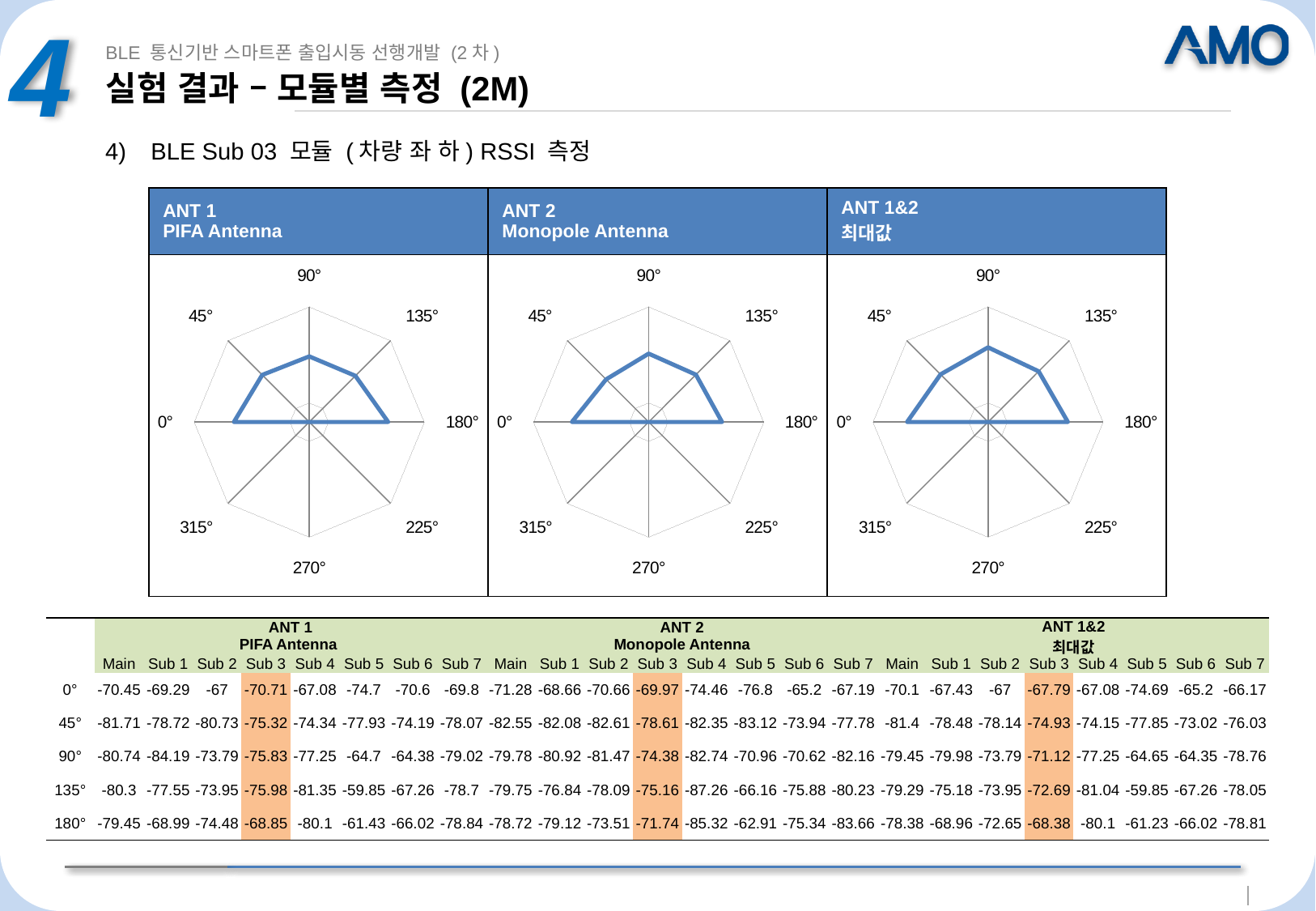

4
BLE 통신기반 스마트폰 출입시동 선행개발 (2차)
# 실험 결과 – 모듈별 측정 (2M)
BLE Sub 03 모듈 (차량 좌 하) RSSI 측정
| ANT 1 PIFA Antenna | ANT 2 Monopole Antenna | ANT 1&2 최대값 |
| --- | --- | --- |
|  |  |  |

### Chart

| Category |  |
|---|---|
| 90° | -75.83 |
| 135° | -75.98 |
| 180° | -68.85 |
| 225° | -110.0 |
| 270° | -110.0 |
| 315° | -110.0 |
| 0° | -70.71 |
| 45° | -75.32 |

### Chart

| Category |  |
|---|---|
| 90° | -74.38 |
| 135° | -75.16 |
| 180° | -71.74 |
| 225° | -110.0 |
| 270° | -110.0 |
| 315° | -110.0 |
| 0° | -69.97 |
| 45° | -78.61 |

### Chart

| Category |  |
|---|---|
| 90° | -71.12 |
| 135° | -72.69 |
| 180° | -68.38 |
| 225° | -110.0 |
| 270° | -110.0 |
| 315° | -110.0 |
| 0° | -67.79 |
| 45° | -74.93 |
|  | ANT 1 PIFA Antenna |  |  |  |  |  |  |  | ANT 2 Monopole Antenna |  |  |  |  |  |  |  | ANT 1&2 최대값 |  |  |  |  |  |  |  |
| --- | --- | --- | --- | --- | --- | --- | --- | --- | --- | --- | --- | --- | --- | --- | --- | --- | --- | --- | --- | --- | --- | --- | --- | --- |
|  | Main | Sub 1 | Sub 2 | Sub 3 | Sub 4 | Sub 5 | Sub 6 | Sub 7 | Main | Sub 1 | Sub 2 | Sub 3 | Sub 4 | Sub 5 | Sub 6 | Sub 7 | Main | Sub 1 | Sub 2 | Sub 3 | Sub 4 | Sub 5 | Sub 6 | Sub 7 |
| 0° | -70.45 | -69.29 | -67 | -70.71 | -67.08 | -74.7 | -70.6 | -69.8 | -71.28 | -68.66 | -70.66 | -69.97 | -74.46 | -76.8 | -65.2 | -67.19 | -70.1 | -67.43 | -67 | -67.79 | -67.08 | -74.69 | -65.2 | -66.17 |
| 45° | -81.71 | -78.72 | -80.73 | -75.32 | -74.34 | -77.93 | -74.19 | -78.07 | -82.55 | -82.08 | -82.61 | -78.61 | -82.35 | -83.12 | -73.94 | -77.78 | -81.4 | -78.48 | -78.14 | -74.93 | -74.15 | -77.85 | -73.02 | -76.03 |
| 90° | -80.74 | -84.19 | -73.79 | -75.83 | -77.25 | -64.7 | -64.38 | -79.02 | -79.78 | -80.92 | -81.47 | -74.38 | -82.74 | -70.96 | -70.62 | -82.16 | -79.45 | -79.98 | -73.79 | -71.12 | -77.25 | -64.65 | -64.35 | -78.76 |
| 135° | -80.3 | -77.55 | -73.95 | -75.98 | -81.35 | -59.85 | -67.26 | -78.7 | -79.75 | -76.84 | -78.09 | -75.16 | -87.26 | -66.16 | -75.88 | -80.23 | -79.29 | -75.18 | -73.95 | -72.69 | -81.04 | -59.85 | -67.26 | -78.05 |
| 180° | -79.45 | -68.99 | -74.48 | -68.85 | -80.1 | -61.43 | -66.02 | -78.84 | -78.72 | -79.12 | -73.51 | -71.74 | -85.32 | -62.91 | -75.34 | -83.66 | -78.38 | -68.96 | -72.65 | -68.38 | -80.1 | -61.23 | -66.02 | -78.81 |